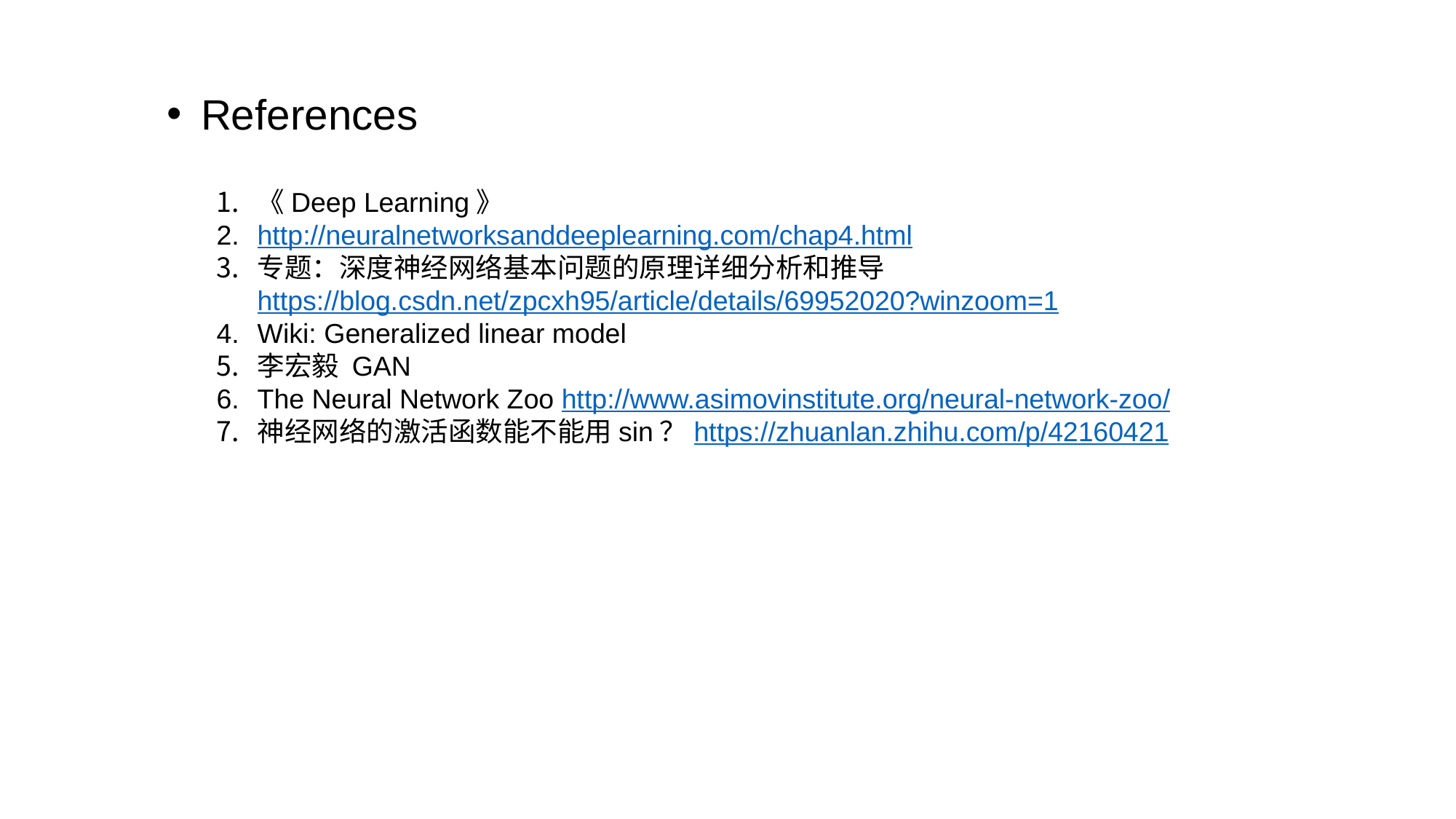

References
《Deep Learning》
http://neuralnetworksanddeeplearning.com/chap4.html
专题：深度神经网络基本问题的原理详细分析和推导 https://blog.csdn.net/zpcxh95/article/details/69952020?winzoom=1
Wiki: Generalized linear model
李宏毅 GAN
The Neural Network Zoo http://www.asimovinstitute.org/neural-network-zoo/
神经网络的激活函数能不能用sin？https://zhuanlan.zhihu.com/p/42160421